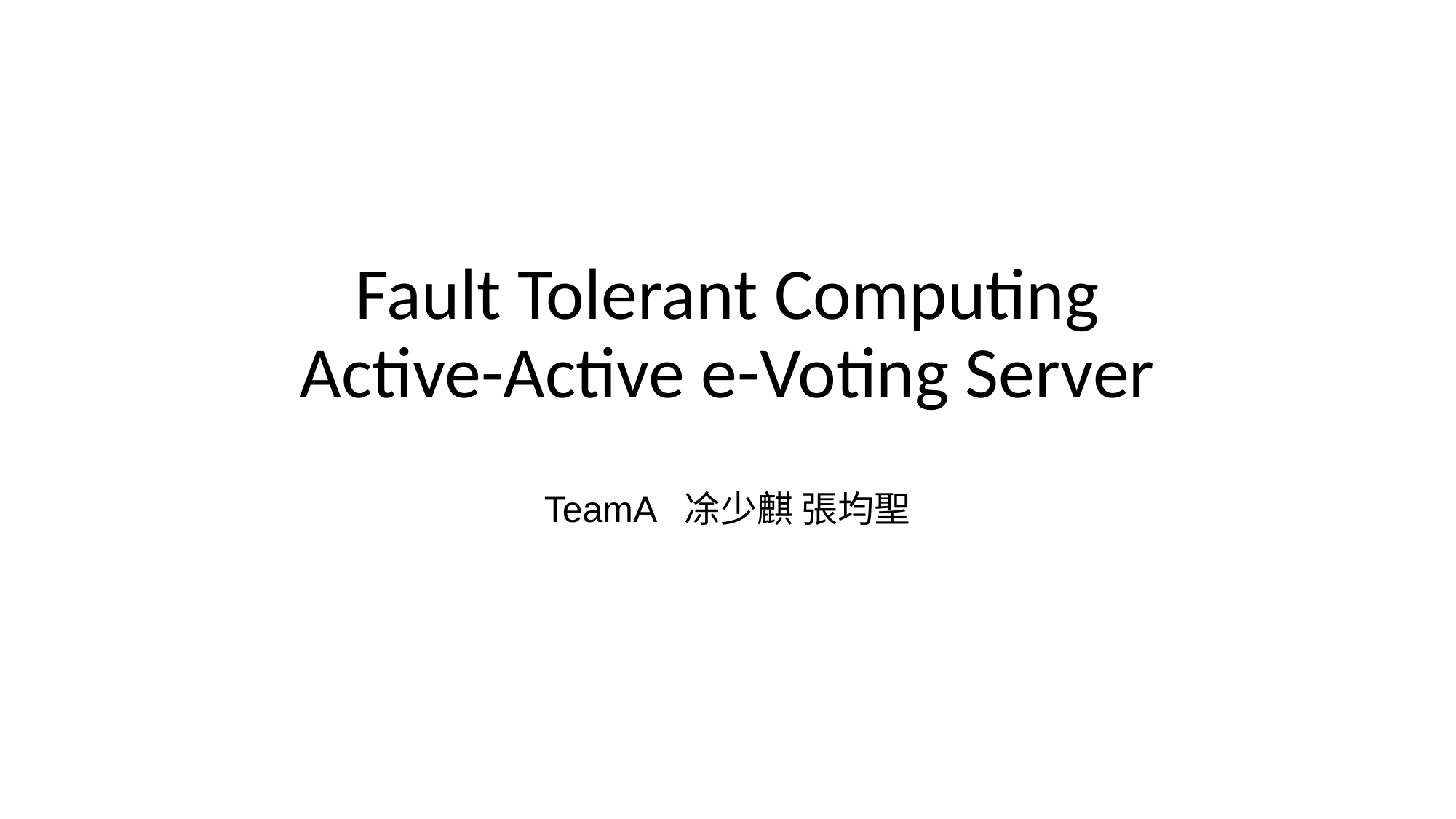

# Fault Tolerant Computing Active-Active e-Voting Server
TeamA  凃少麒 張均聖